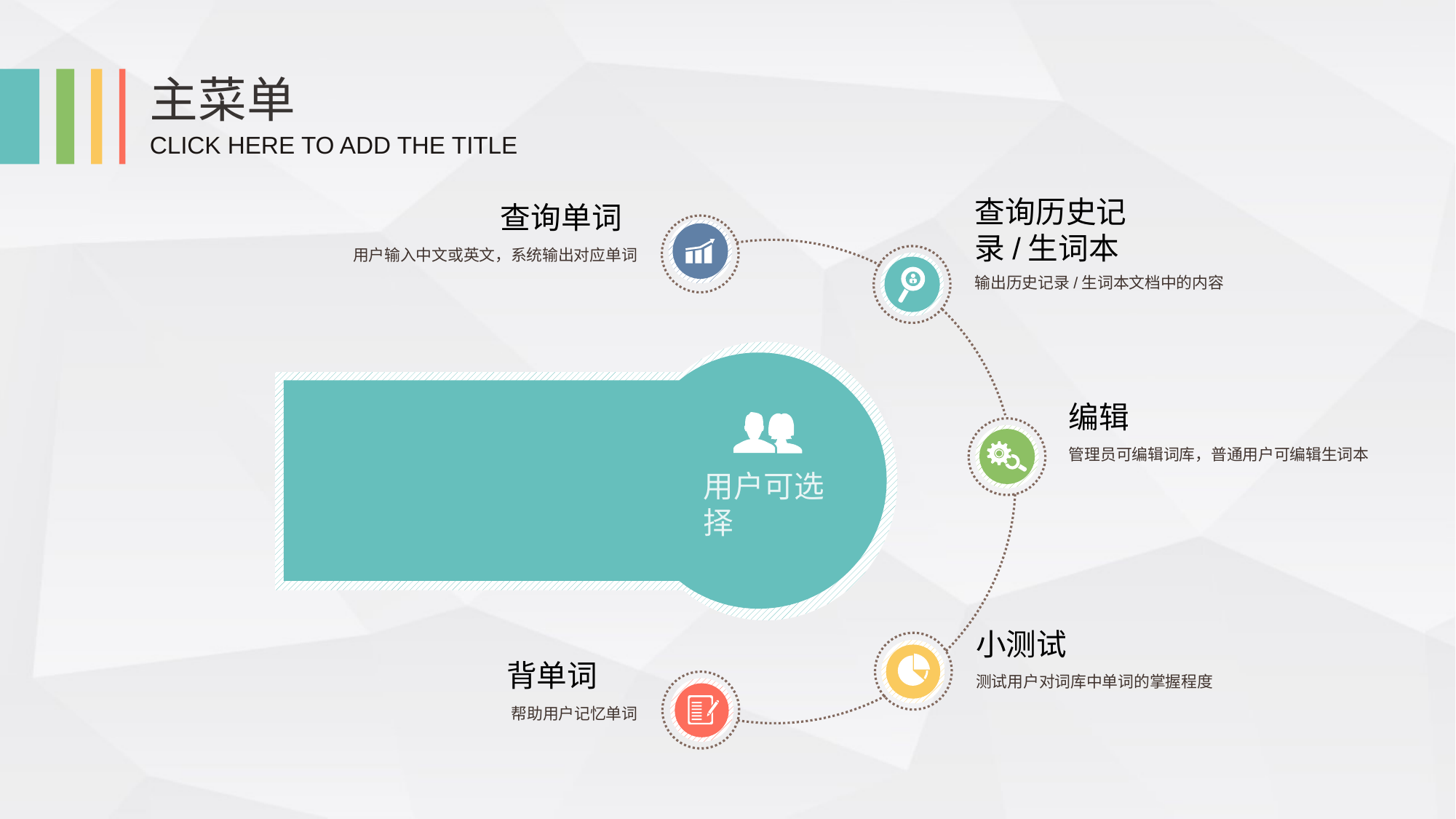

主菜单
CLICK HERE TO ADD THE TITLE

查询历史记录/生词本
输出历史记录/生词本文档中的内容
查询单词
用户输入中文或英文，系统输出对应单词

编辑
管理员可编辑词库，普通用户可编辑生词本

用户可选择

小测试
测试用户对词库中单词的掌握程度

背单词
帮助用户记忆单词